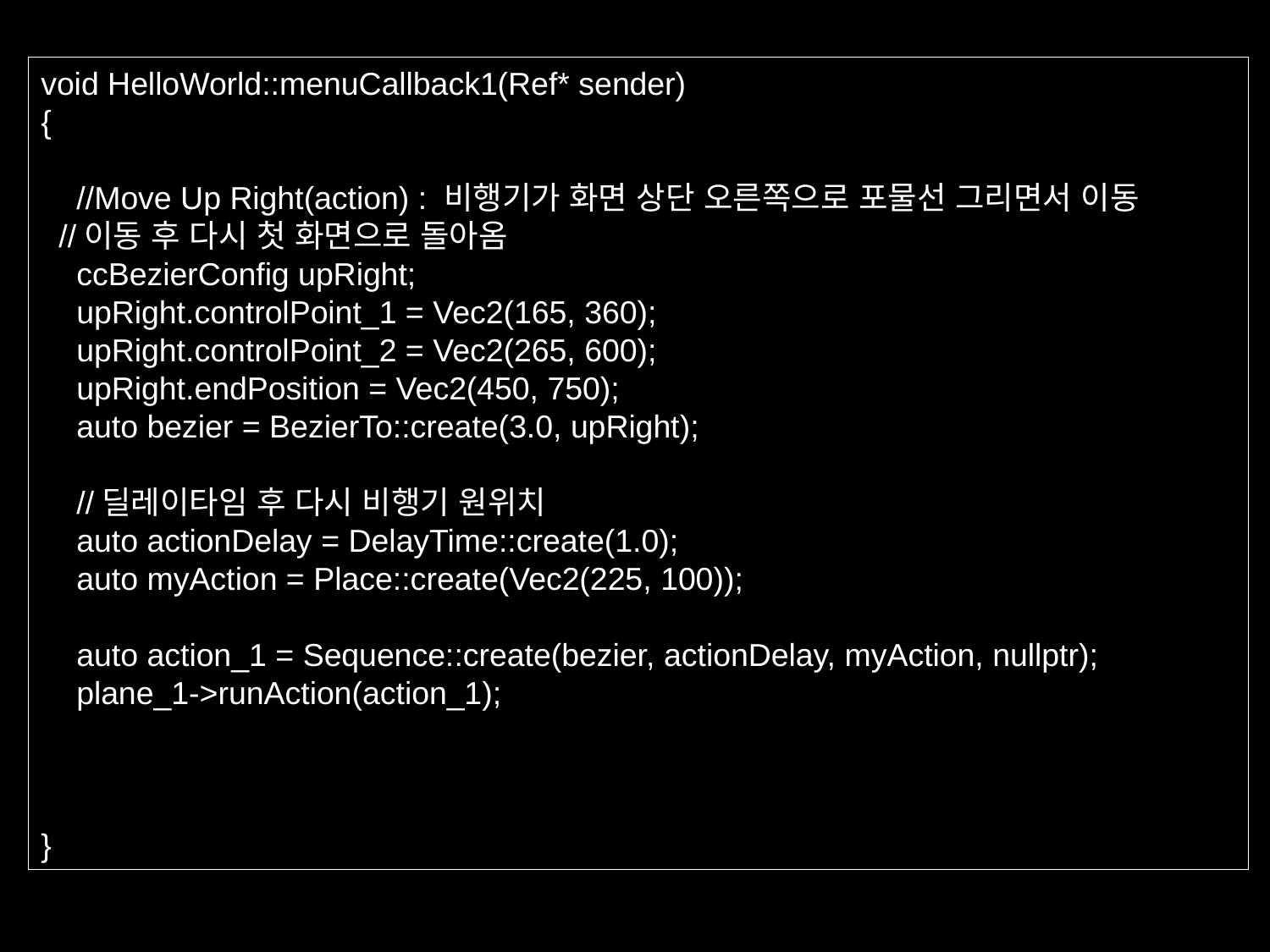

void HelloWorld::menuCallback1(Ref* sender)
{

    //Move Up Right(action) : 비행기가 화면 상단 오른쪽으로 포물선 그리면서 이동
  //이동 후 다시 첫 화면으로 돌아옴
    ccBezierConfig upRight;
    upRight.controlPoint_1 = Vec2(165, 360);
    upRight.controlPoint_2 = Vec2(265, 600);
    upRight.endPosition = Vec2(450, 750);
    auto bezier = BezierTo::create(3.0, upRight);

    //딜레이타임 후 다시 비행기 원위치
    auto actionDelay = DelayTime::create(1.0);
    auto myAction = Place::create(Vec2(225, 100));

    auto action_1 = Sequence::create(bezier, actionDelay, myAction, nullptr);
    plane_1->runAction(action_1);

}